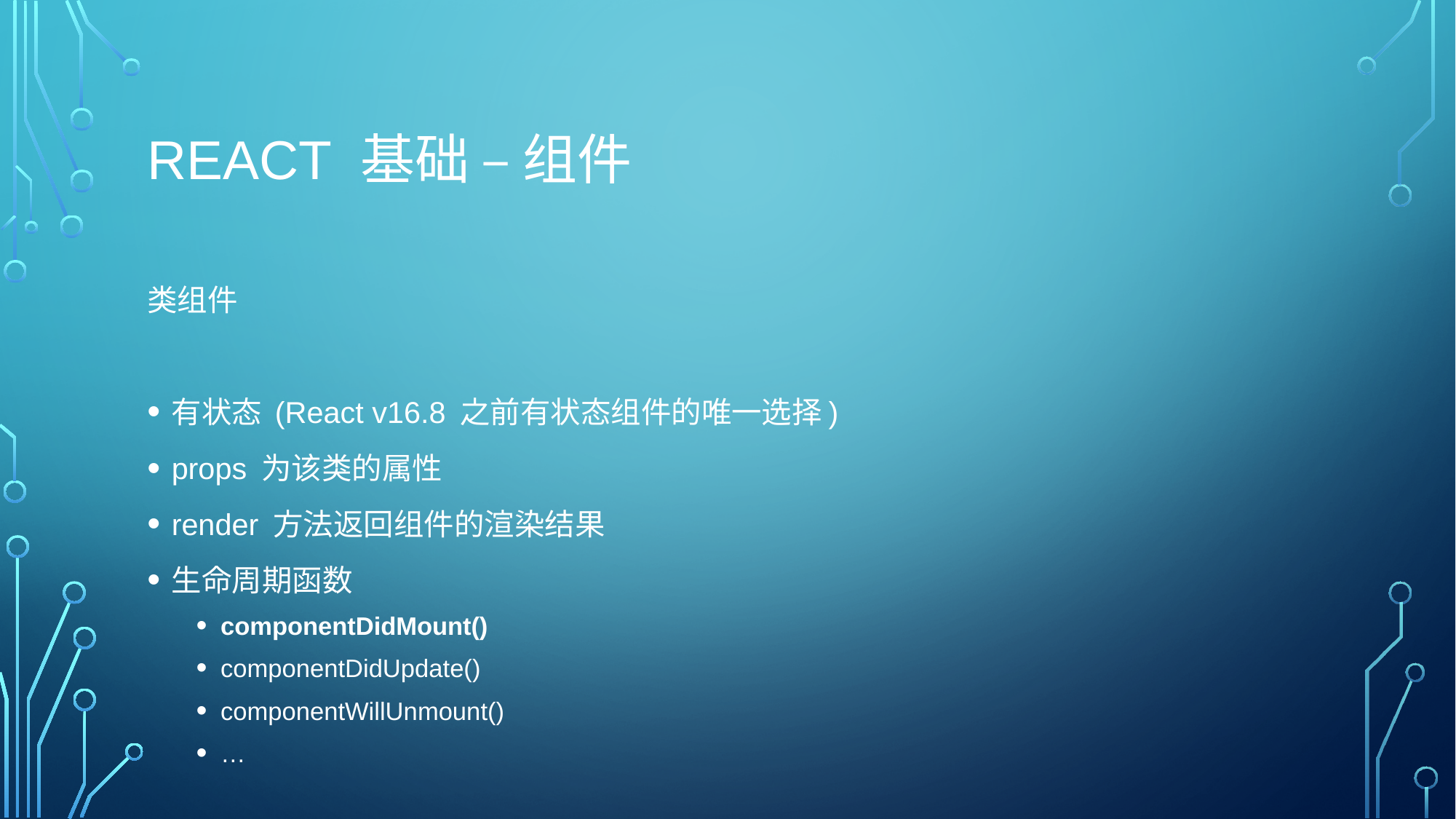

# React 基础 – 组件
类组件

有状态 (React v16.8 之前有状态组件的唯一选择)
props 为该类的属性
render 方法返回组件的渲染结果
生命周期函数
componentDidMount()
componentDidUpdate()
componentWillUnmount()
…